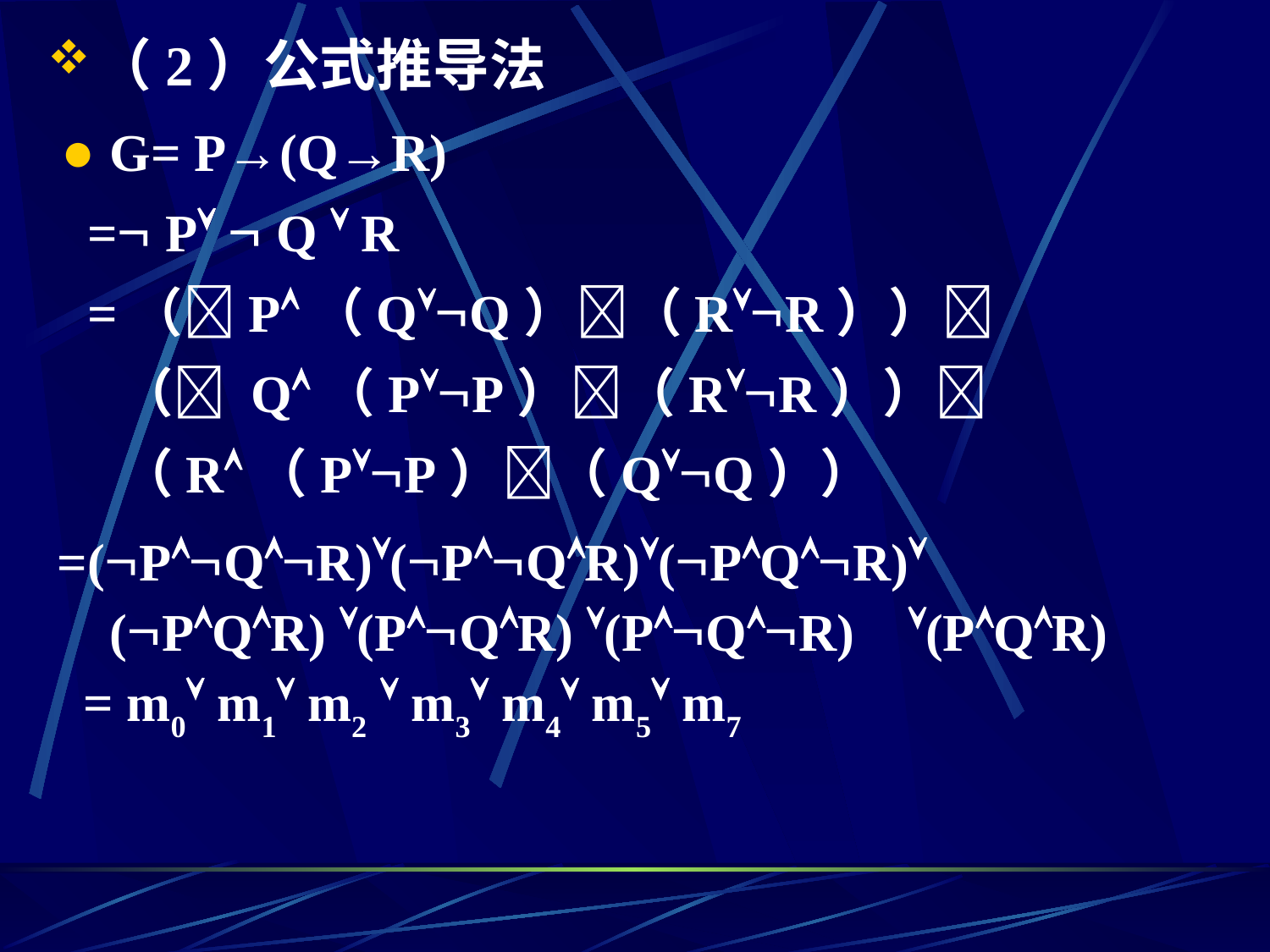

（2）公式推导法
 ● G= P→(Q→R)
   =¬ P∨ ¬ Q ∨ R
   =（¬P∧（Q∨¬Q）∧（R∨¬R））∨
     （¬ Q∧（P∨¬P）∧（R∨¬R））∨
     （R∧（P∨¬P）∧（Q∨¬Q））

=(¬P∧¬Q∧¬R)∨(¬P∧¬Q∧R)∨(¬P∧Q∧¬R)∨
  (¬P∧Q∧R) ∨(P∧¬Q∧R) ∨(P∧¬Q∧¬R)    ∨(P∧Q∧R)
= m0∨ m1∨ m2 ∨ m3∨ m4∨ m5∨ m7

135